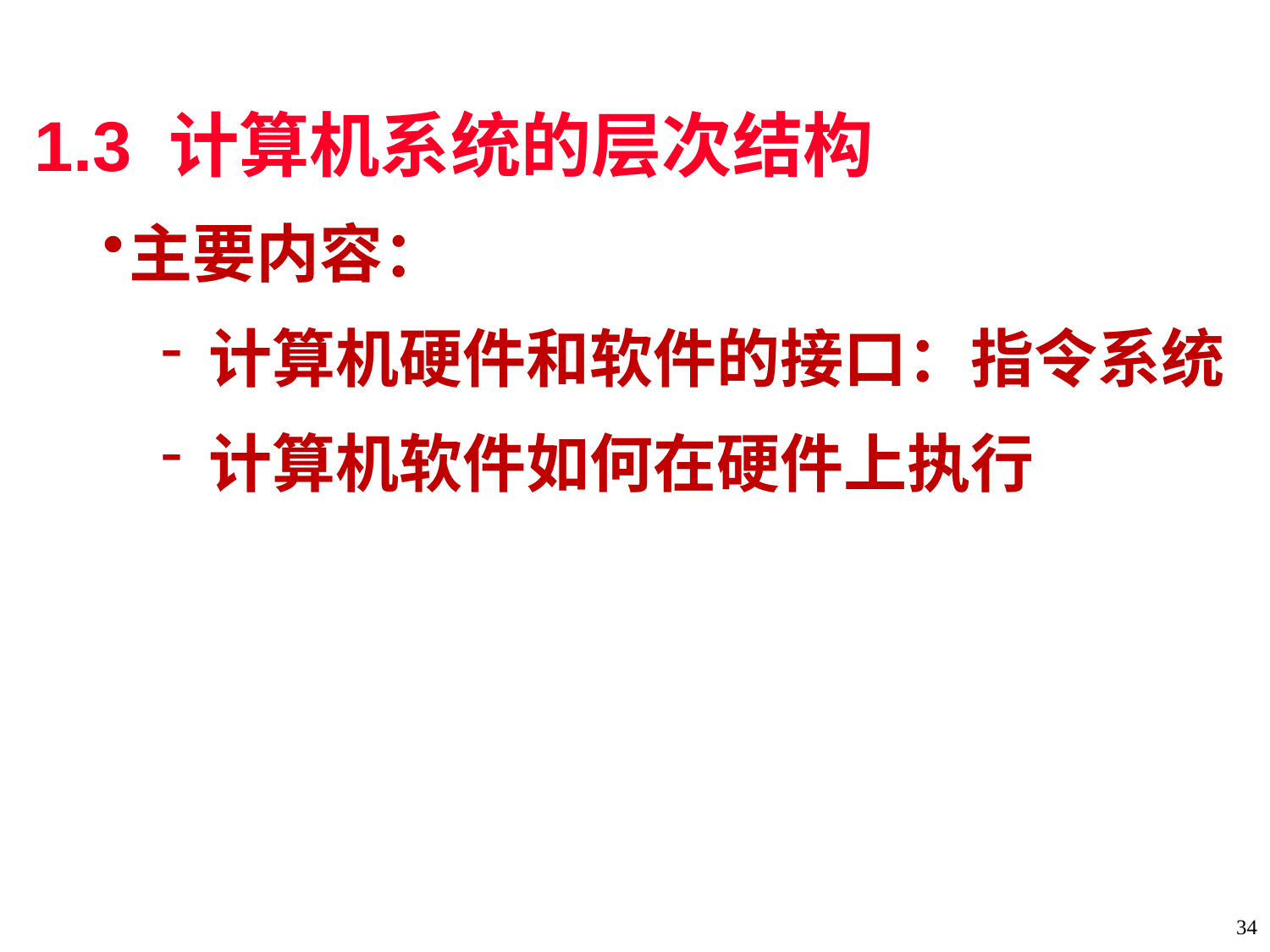

1.3 计算机系统的层次结构
主要内容：
计算机硬件和软件的接口：指令系统
计算机软件如何在硬件上执行
34